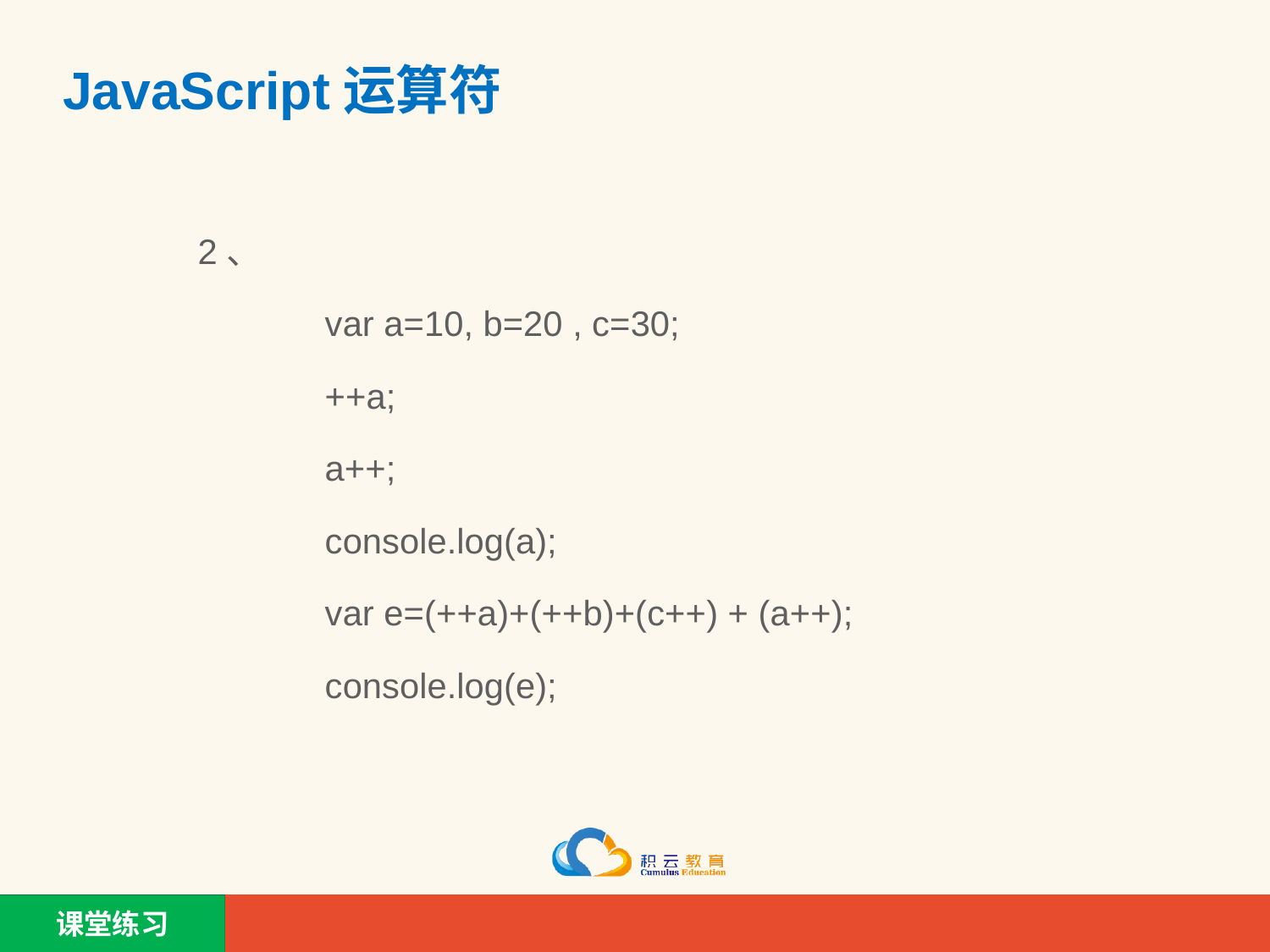

# JavaScript运算符
2、
	var a=10, b=20 , c=30;
	++a;
	a++;
	console.log(a);
	var e=(++a)+(++b)+(c++) + (a++);
	console.log(e);